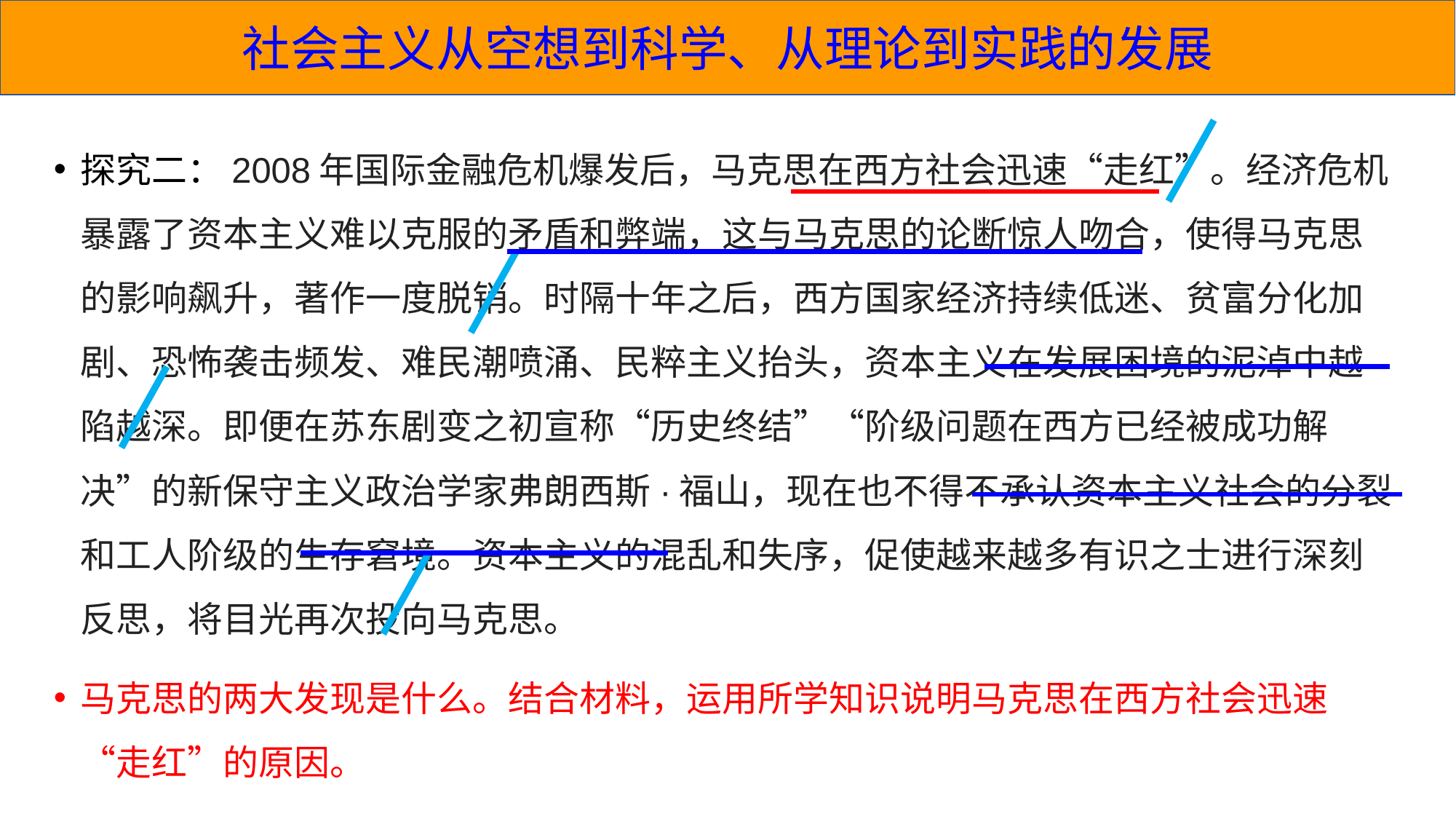

社会主义从空想到科学、从理论到实践的发展
探究二：2008年国际金融危机爆发后，马克思在西方社会迅速“走红”。经济危机暴露了资本主义难以克服的矛盾和弊端，这与马克思的论断惊人吻合，使得马克思的影响飙升，著作一度脱销。时隔十年之后，西方国家经济持续低迷、贫富分化加剧、恐怖袭击频发、难民潮喷涌、民粹主义抬头，资本主义在发展困境的泥淖中越陷越深。即便在苏东剧变之初宣称“历史终结”“阶级问题在西方已经被成功解决”的新保守主义政治学家弗朗西斯·福山，现在也不得不承认资本主义社会的分裂和工人阶级的生存窘境。资本主义的混乱和失序，促使越来越多有识之士进行深刻反思，将目光再次投向马克思。
马克思的两大发现是什么。结合材料，运用所学知识说明马克思在西方社会迅速“走红”的原因。